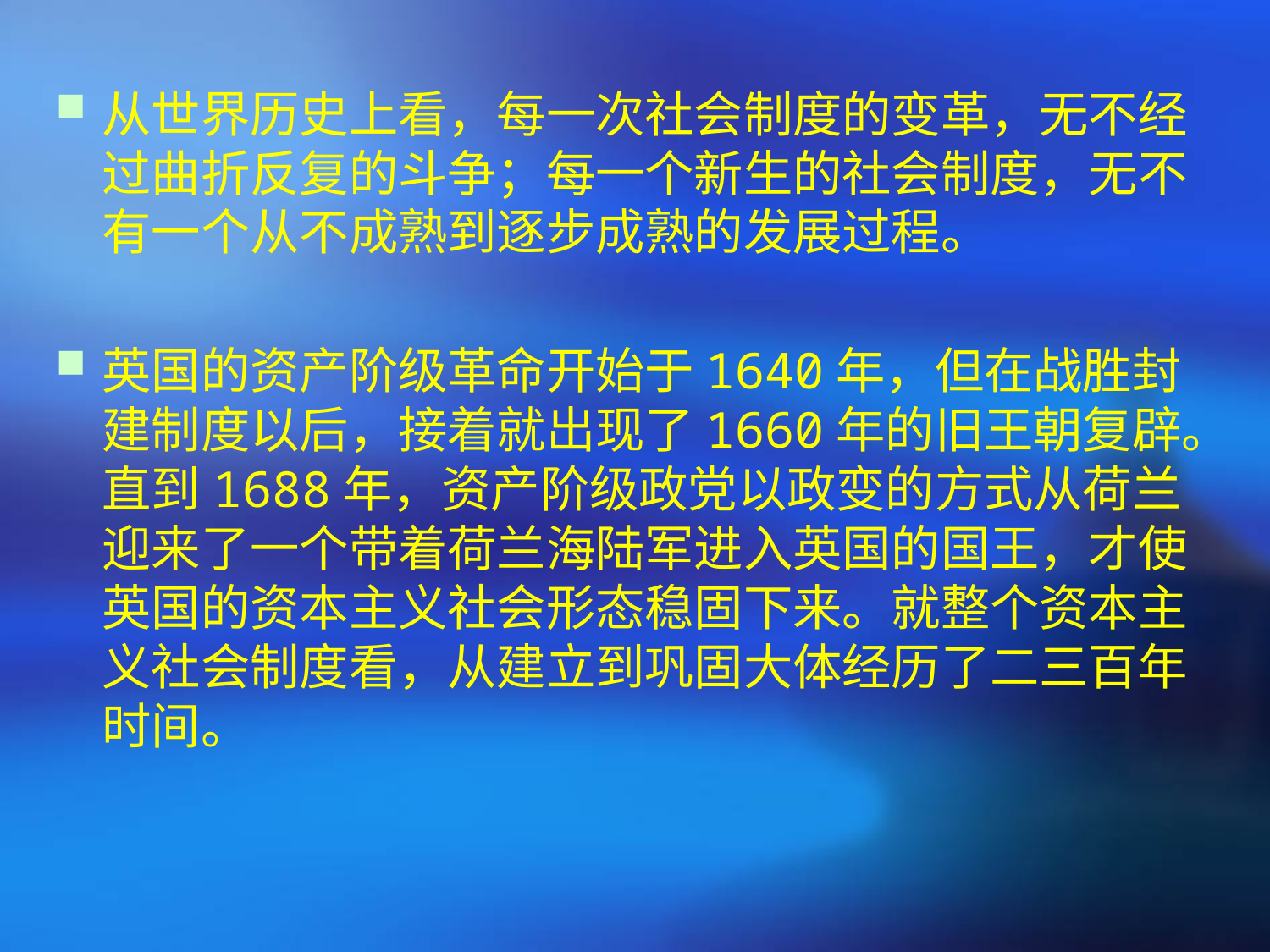

从世界历史上看，每一次社会制度的变革，无不经过曲折反复的斗争；每一个新生的社会制度，无不有一个从不成熟到逐步成熟的发展过程。

英国的资产阶级革命开始于1640年，但在战胜封建制度以后，接着就出现了1660年的旧王朝复辟。直到1688年，资产阶级政党以政变的方式从荷兰迎来了一个带着荷兰海陆军进入英国的国王，才使英国的资本主义社会形态稳固下来。就整个资本主义社会制度看，从建立到巩固大体经历了二三百年时间。